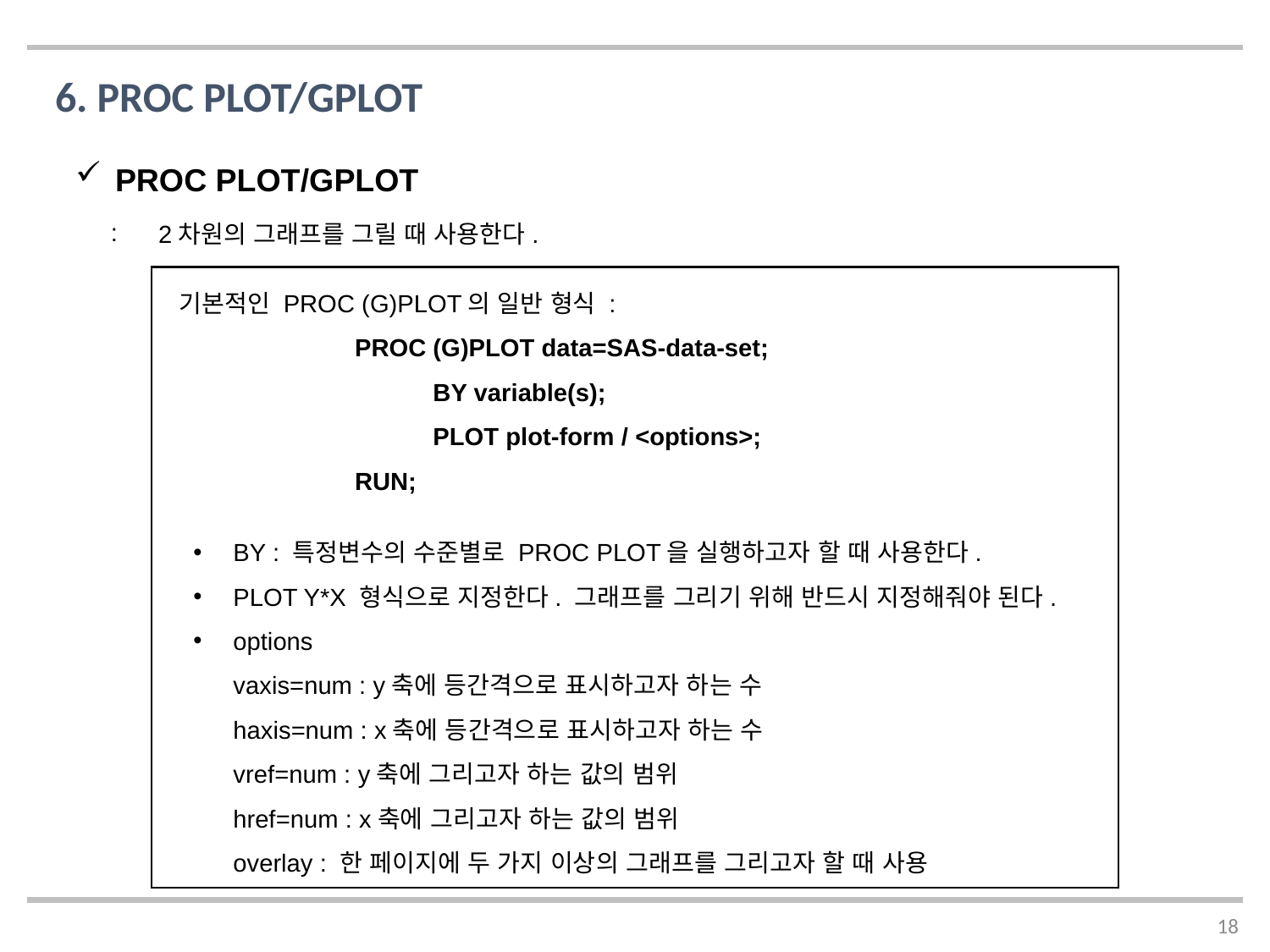

6. PROC PLOT/GPLOT
PROC PLOT/GPLOT
2차원의 그래프를 그릴 때 사용한다.

기본적인 PROC (G)PLOT의 일반 형식 :
	       PROC (G)PLOT data=SAS-data-set;
		BY variable(s);
		PLOT plot-form / <options>;
	       RUN;
BY : 특정변수의 수준별로 PROC PLOT을 실행하고자 할 때 사용한다.
PLOT Y*X 형식으로 지정한다. 그래프를 그리기 위해 반드시 지정해줘야 된다.
options
vaxis=num : y축에 등간격으로 표시하고자 하는 수
haxis=num : x축에 등간격으로 표시하고자 하는 수
vref=num : y축에 그리고자 하는 값의 범위
href=num : x축에 그리고자 하는 값의 범위
overlay : 한 페이지에 두 가지 이상의 그래프를 그리고자 할 때 사용